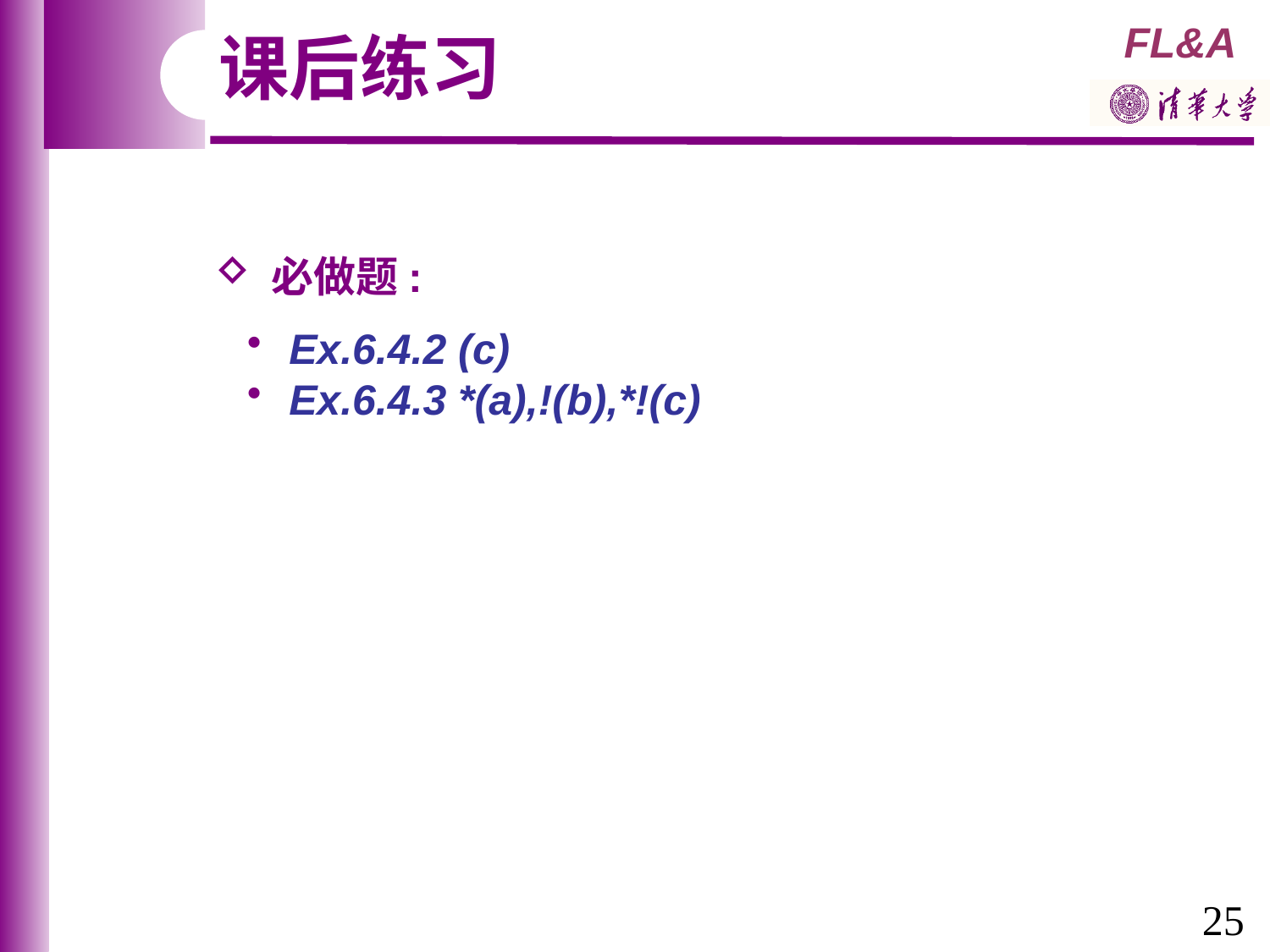

课后练习

 必做题:

 Ex.6.4.2 (c)
 Ex.6.4.3 *(a),!(b),*!(c)
25